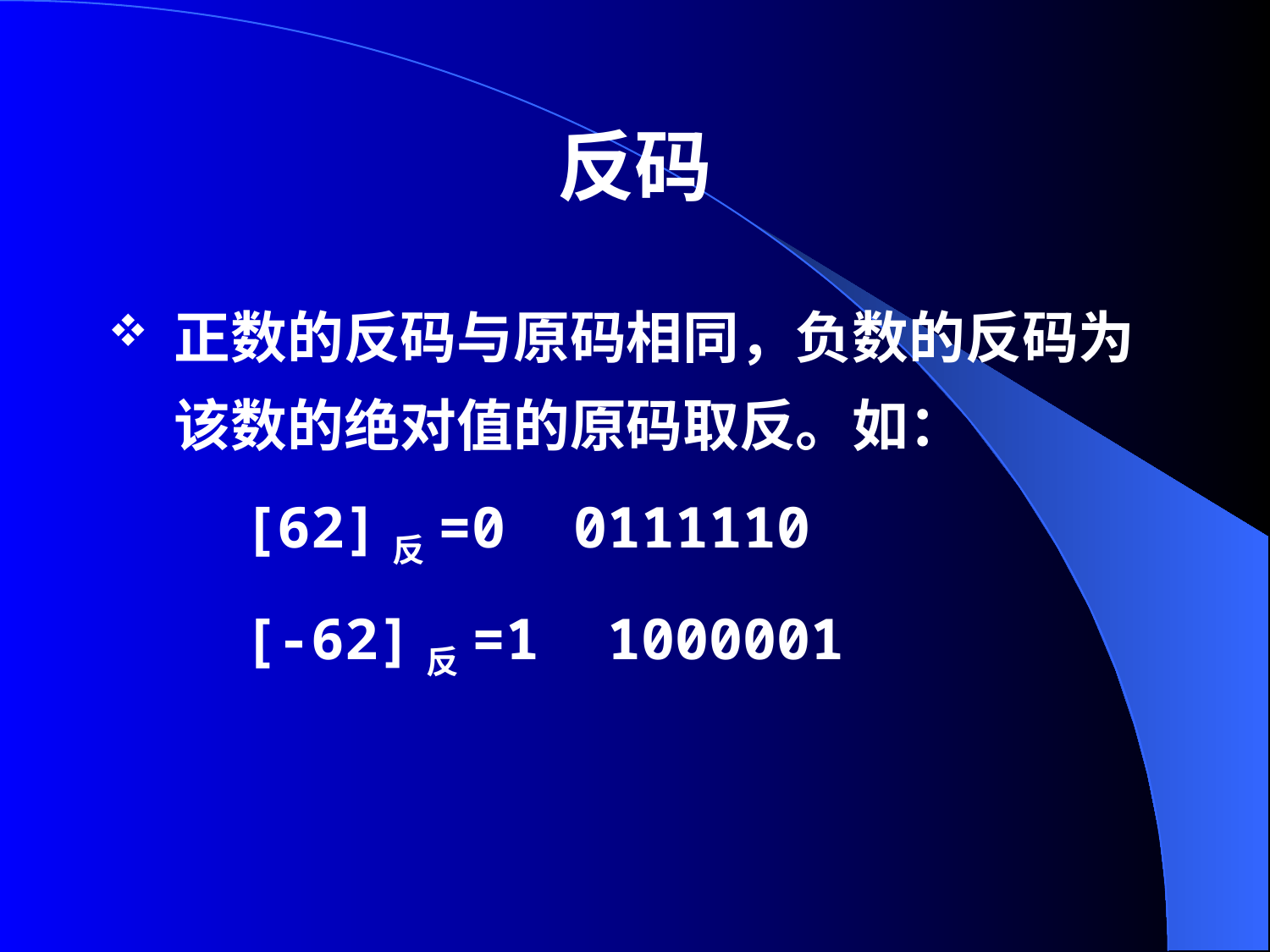

# 反码
正数的反码与原码相同，负数的反码为该数的绝对值的原码取反。如：
    [62]反=0  0111110
    [-62]反=1  1000001